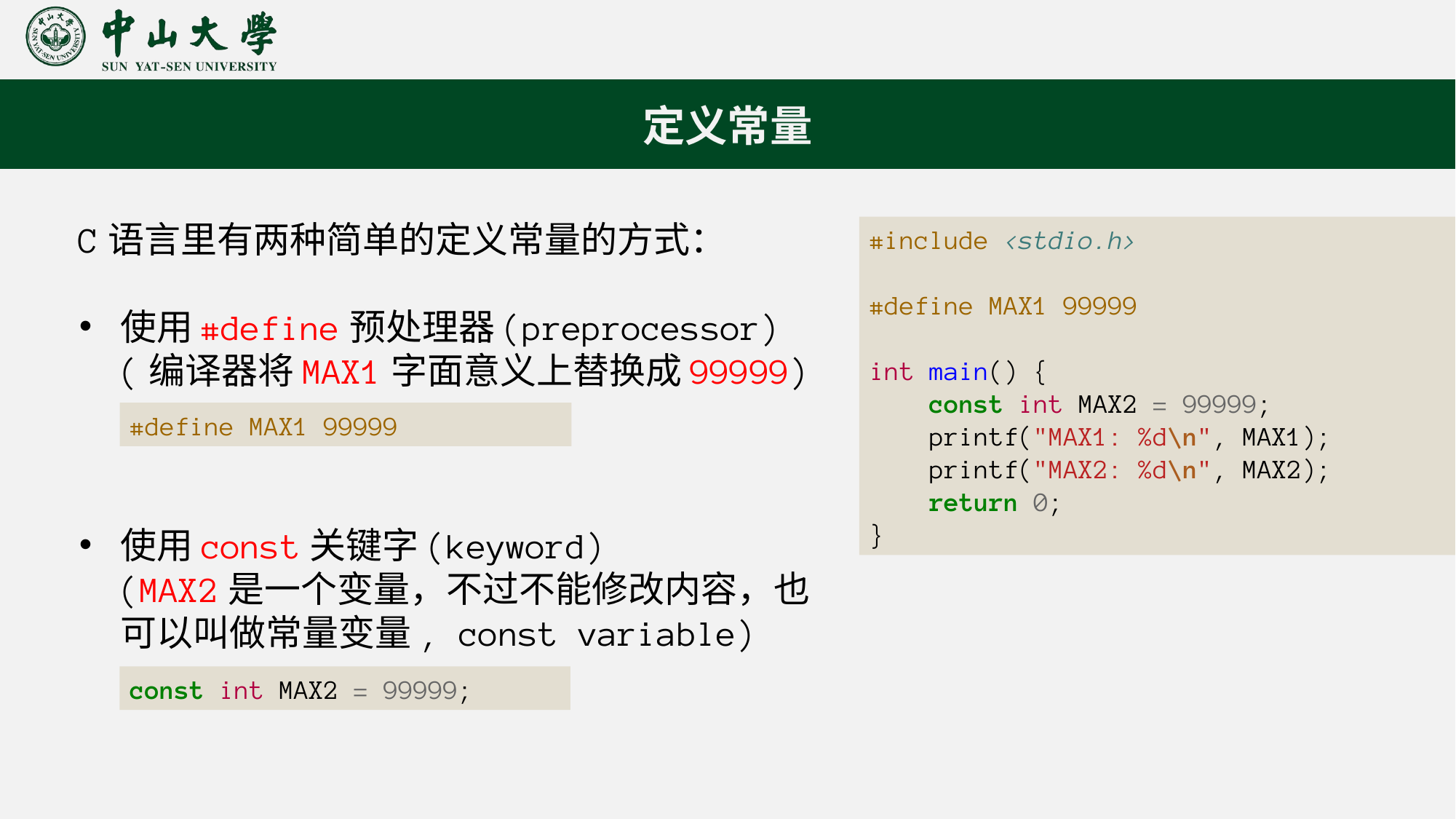

定义常量
C语言里有两种简单的定义常量的方式：

使用#define预处理器(preprocessor)
(编译器将MAX1字面意义上替换成99999)

使用const关键字(keyword)
(MAX2是一个变量，不过不能修改内容，也可以叫做常量变量, const variable)
#include <stdio.h>

#define MAX1 99999

int main() {
    const int MAX2 = 99999;
    printf("MAX1: %d\n", MAX1);
    printf("MAX2: %d\n", MAX2);
    return 0;
}
#define MAX1 99999
const int MAX2 = 99999;